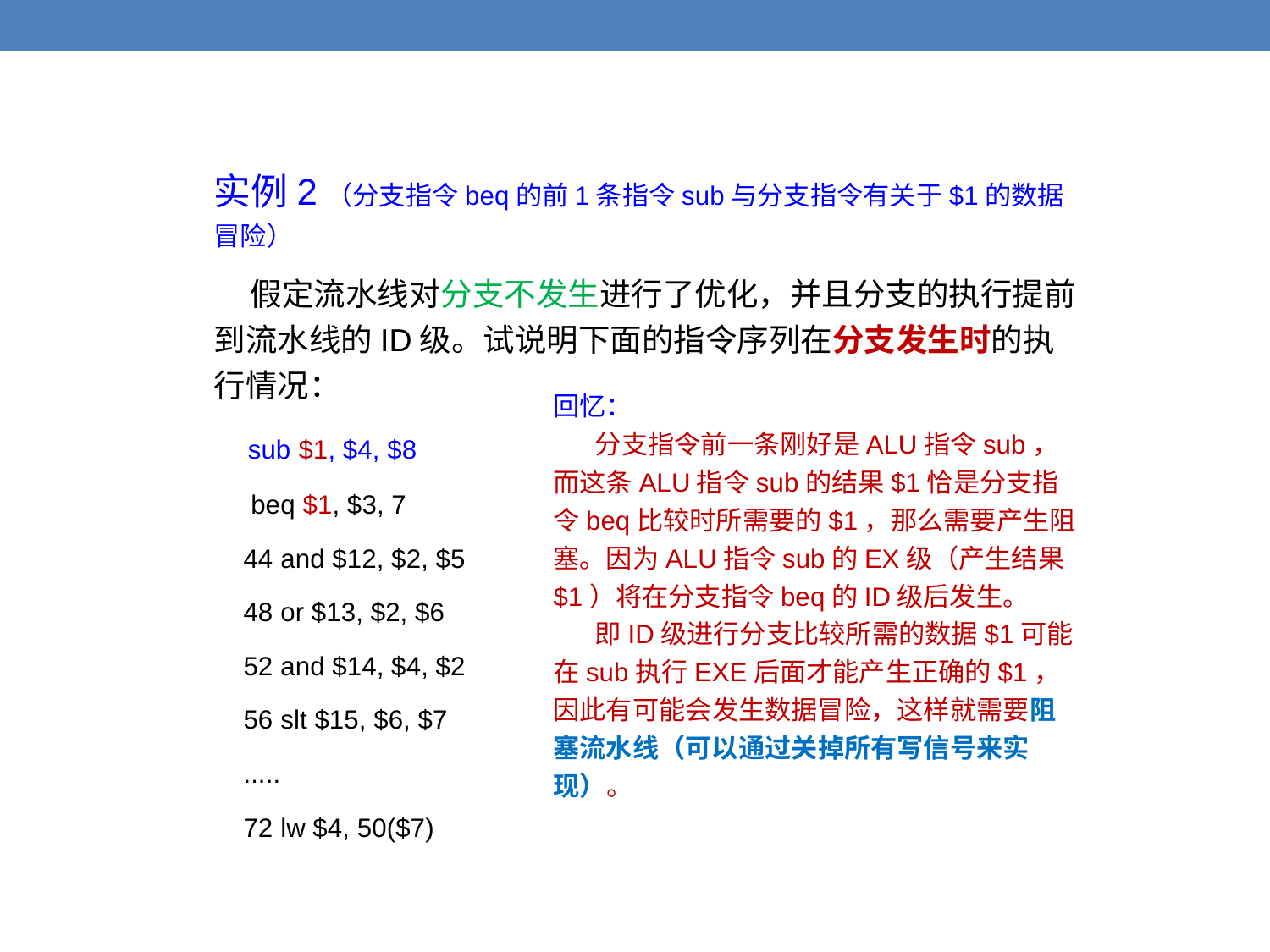

实例2（分支指令beq的前1条指令sub与分支指令有关于$1的数据冒险）
    假定流水线对分支不发生进行了优化，并且分支的执行提前到流水线的ID级。试说明下面的指令序列在分支发生时的执行情况：
    sub $1, $4, $8
     beq $1, $3, 7
    44 and $12, $2, $5
    48 or $13, $2, $6
    52 and $14, $4, $2
    56 slt $15, $6, $7
    .....
    72 lw $4, 50($7)
回忆：
      分支指令前一条刚好是ALU指令sub，而这条ALU指令sub的结果$1恰是分支指令beq比较时所需要的$1，那么需要产生阻塞。因为ALU指令sub的EX级（产生结果$1）将在分支指令beq的ID级后发生。
      即ID级进行分支比较所需的数据$1可能在sub执行EXE后面才能产生正确的$1，因此有可能会发生数据冒险，这样就需要阻塞流水线（可以通过关掉所有写信号来实现）。